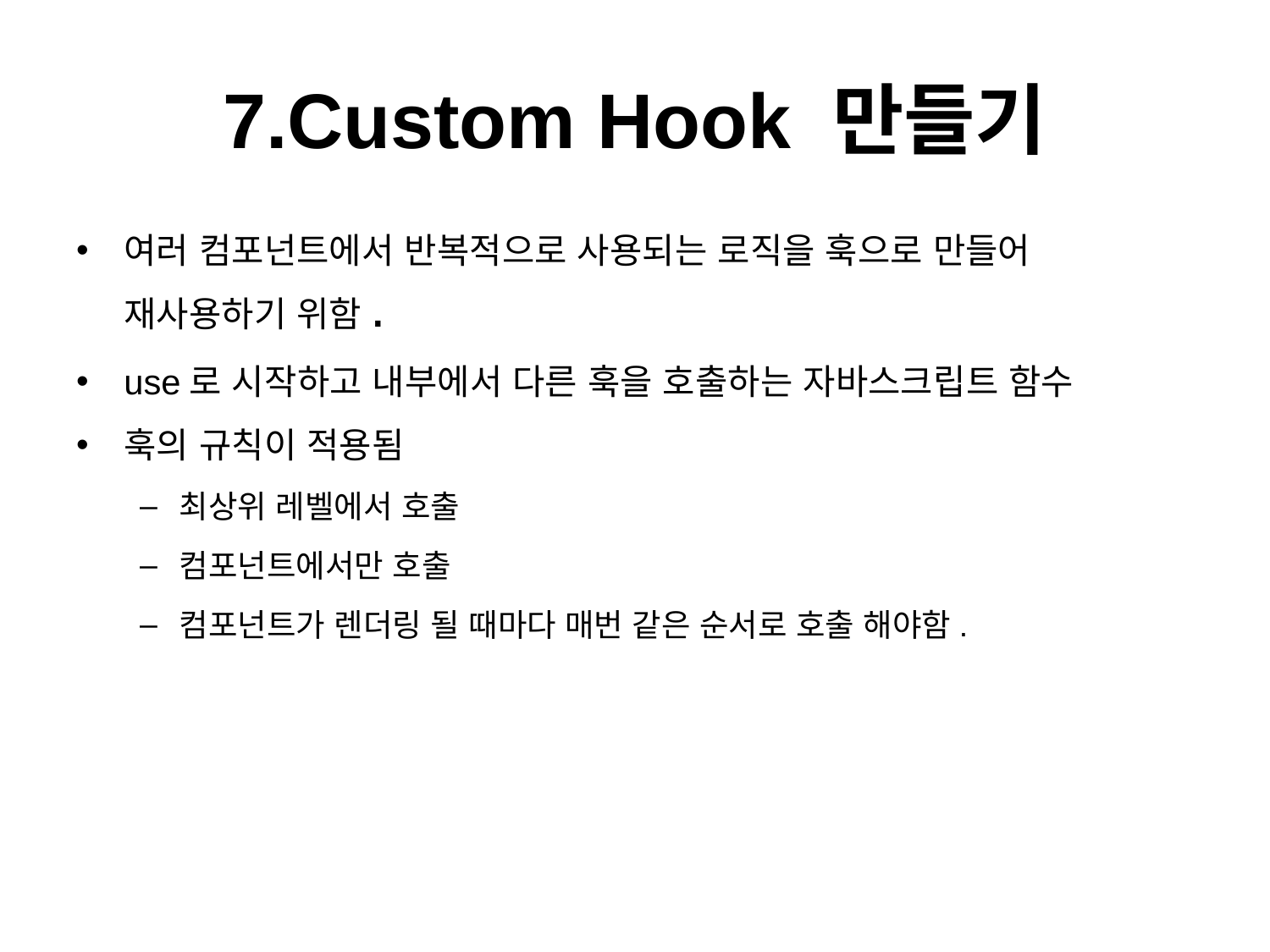

# 7.Custom Hook 만들기
여러 컴포넌트에서 반복적으로 사용되는 로직을 훅으로 만들어 재사용하기 위함.
use로 시작하고 내부에서 다른 훅을 호출하는 자바스크립트 함수
훅의 규칙이 적용됨
최상위 레벨에서 호출
컴포넌트에서만 호출
컴포넌트가 렌더링 될 때마다 매번 같은 순서로 호출 해야함.